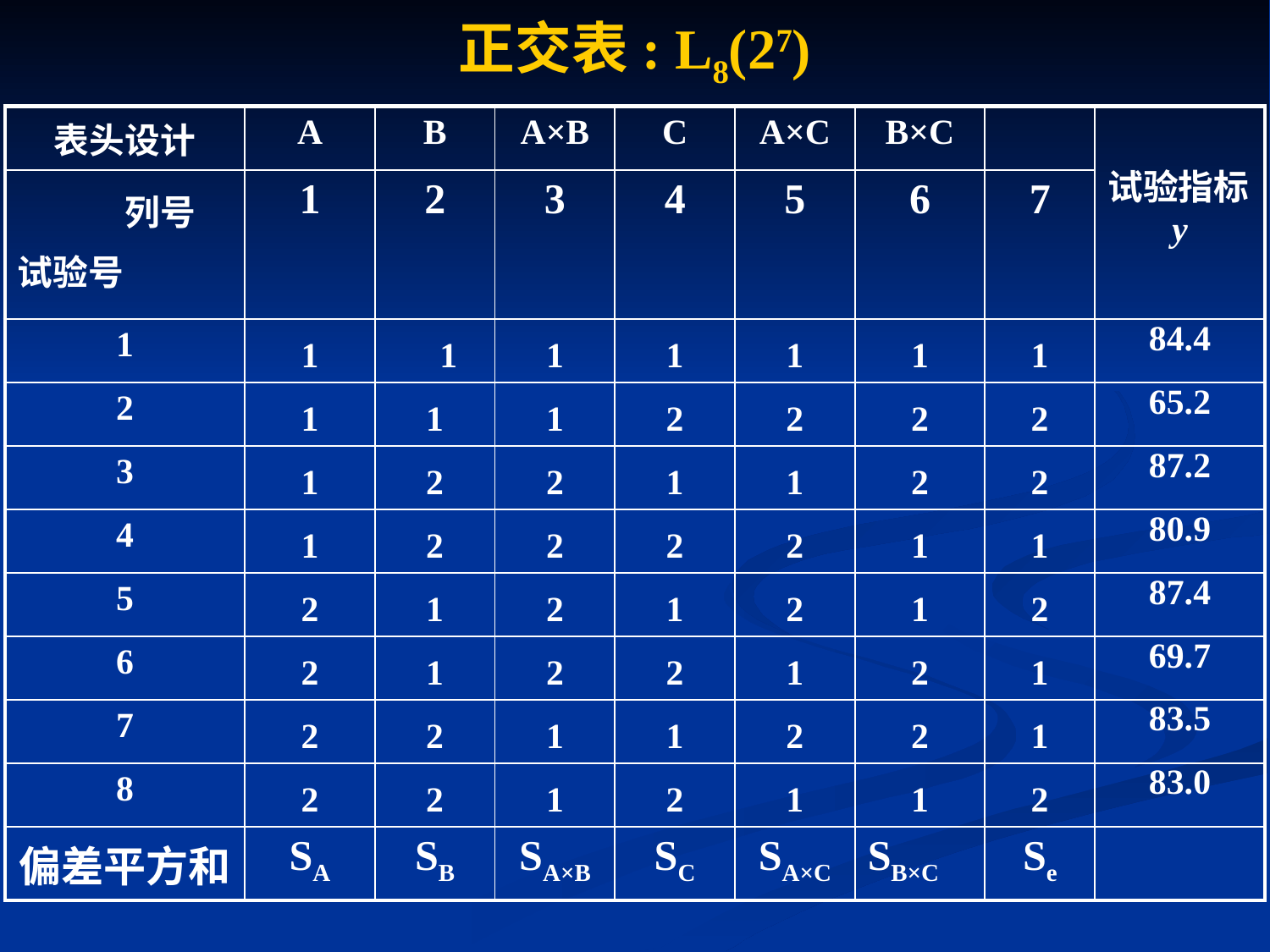

正交表: L8(27)
| 表头设计 | A | B | A×B | C | A×C | B×C |  | 试验指标y |
| --- | --- | --- | --- | --- | --- | --- | --- | --- |
| 列号 试验号 | 1 | 2 | 3 | 4 | 5 | 6 | 7 |  |
| 1 | 1 | 1 | 1 | 1 | 1 | 1 | 1 | 84.4 |
| 2 | 1 | 1 | 1 | 2 | 2 | 2 | 2 | 65.2 |
| 3 | 1 | 2 | 2 | 1 | 1 | 2 | 2 | 87.2 |
| 4 | 1 | 2 | 2 | 2 | 2 | 1 | 1 | 80.9 |
| 5 | 2 | 1 | 2 | 1 | 2 | 1 | 2 | 87.4 |
| 6 | 2 | 1 | 2 | 2 | 1 | 2 | 1 | 69.7 |
| 7 | 2 | 2 | 1 | 1 | 2 | 2 | 1 | 83.5 |
| 8 | 2 | 2 | 1 | 2 | 1 | 1 | 2 | 83.0 |
| 偏差平方和 | SA | SB | SA×B | SC | SA×C | SB×C | Se |  |